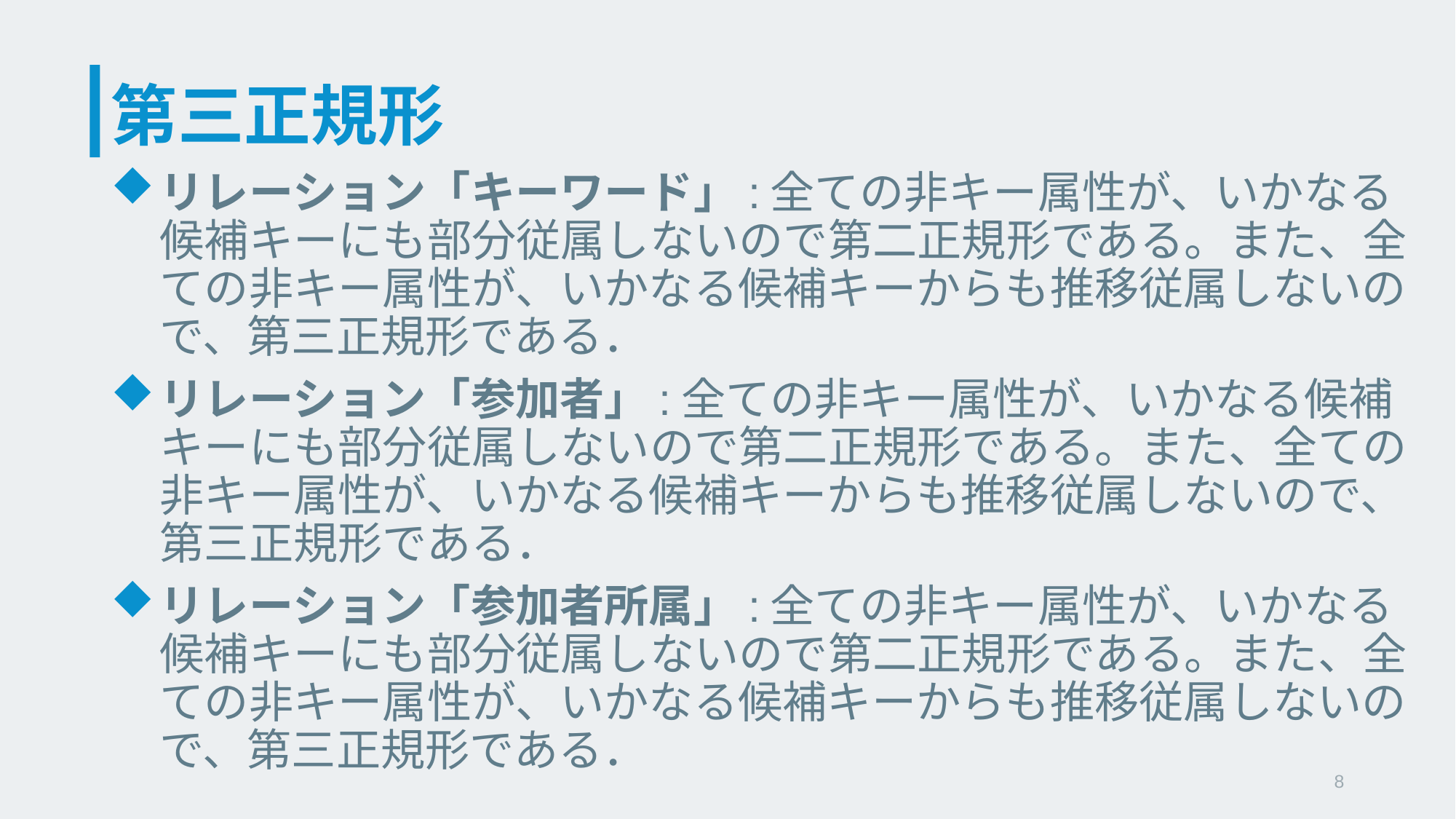

# 第三正規形
リレーション「キーワード」:全ての非キー属性が、いかなる候補キーにも部分従属しないので第二正規形である。また、全ての非キー属性が、いかなる候補キーからも推移従属しないので、第三正規形である．
リレーション「参加者」:全ての非キー属性が、いかなる候補キーにも部分従属しないので第二正規形である。また、全ての非キー属性が、いかなる候補キーからも推移従属しないので、第三正規形である．
リレーション「参加者所属」:全ての非キー属性が、いかなる候補キーにも部分従属しないので第二正規形である。また、全ての非キー属性が、いかなる候補キーからも推移従属しないので、第三正規形である．

8